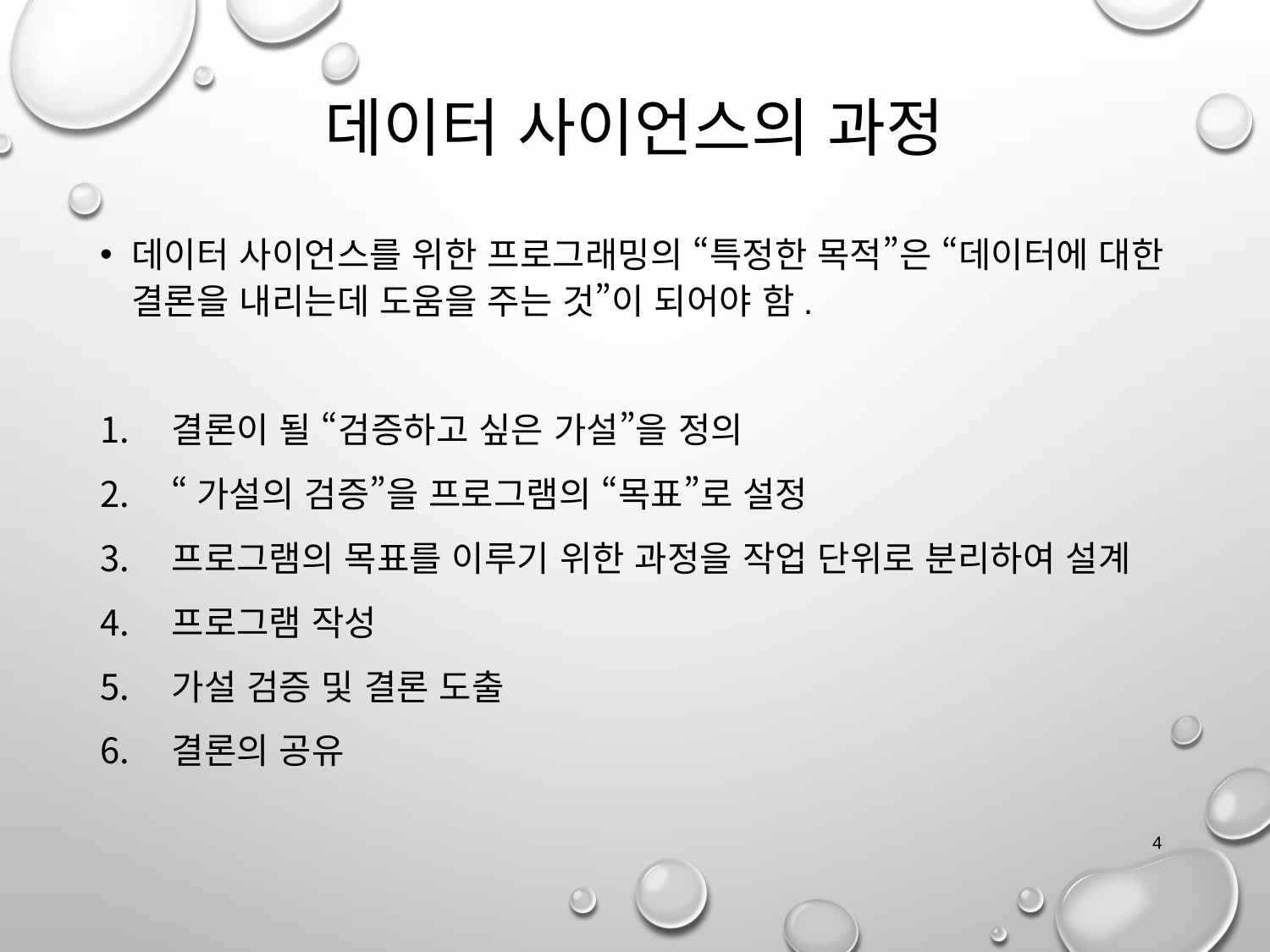

# 데이터 사이언스의 과정
데이터 사이언스를 위한 프로그래밍의 “특정한 목적”은 “데이터에 대한 결론을 내리는데 도움을 주는 것”이 되어야 함.

결론이 될 “검증하고 싶은 가설”을 정의
“가설의 검증”을 프로그램의 “목표”로 설정
프로그램의 목표를 이루기 위한 과정을 작업 단위로 분리하여 설계
프로그램 작성
가설 검증 및 결론 도출
결론의 공유
4